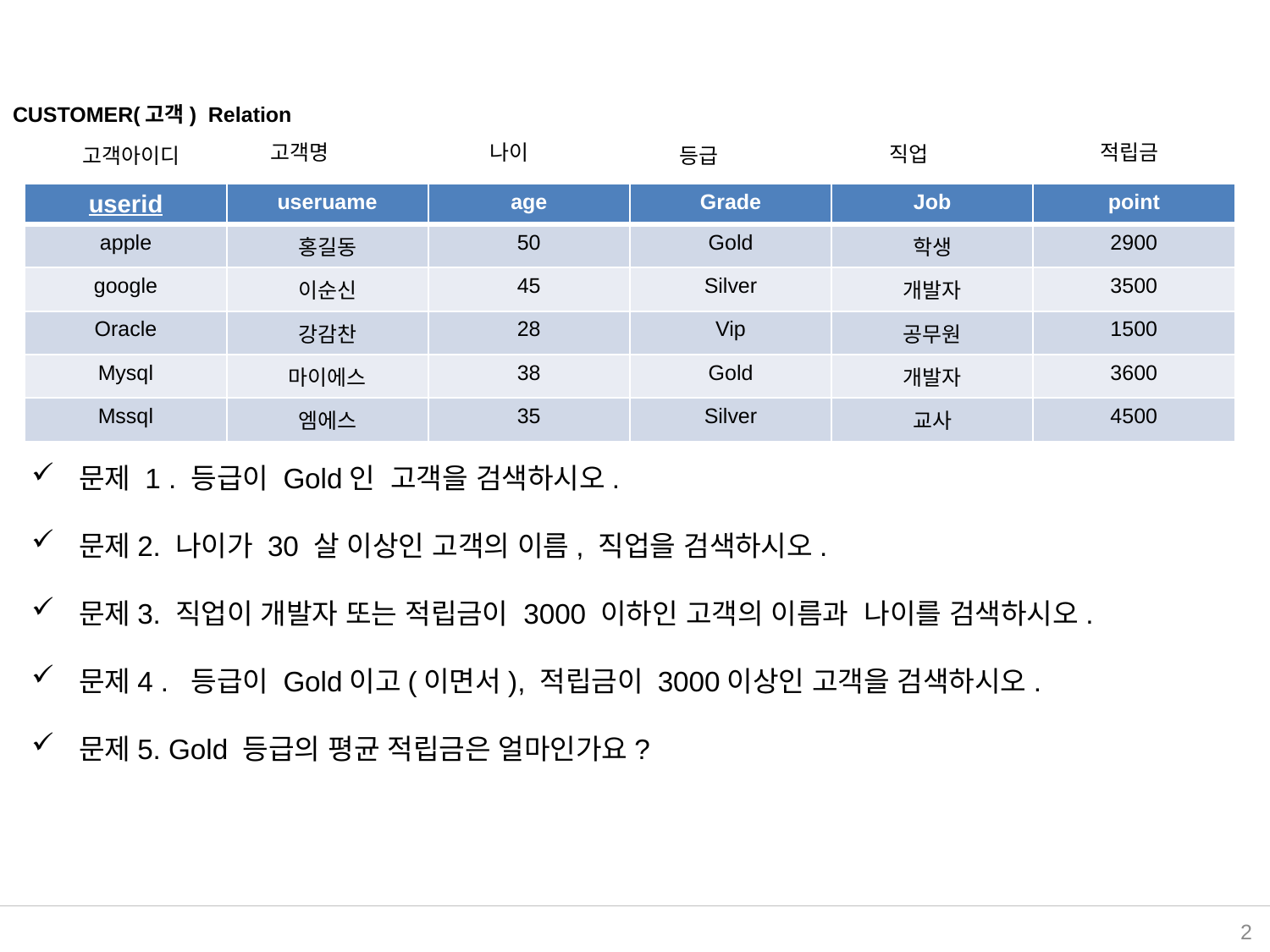

# 관계대수 문제 풀어보기
CUSTOMER(고객)  Relation
적립금
나이
고객명
직업
등급
고객아이디
| userid | useruame | age | Grade | Job | point |
| --- | --- | --- | --- | --- | --- |
| apple | 홍길동 | 50 | Gold | 학생 | 2900 |
| google | 이순신 | 45 | Silver | 개발자 | 3500 |
| Oracle | 강감찬 | 28 | Vip | 공무원 | 1500 |
| Mysql | 마이에스 | 38 | Gold | 개발자 | 3600 |
| Mssql | 엠에스 | 35 | Silver | 교사 | 4500 |
문제 1 . 등급이 Gold인  고객을 검색하시오.

문제2. 나이가 30 살 이상인 고객의 이름, 직업을 검색하시오.

문제3. 직업이 개발자 또는 적립금이 3000 이하인 고객의 이름과  나이를 검색하시오.

문제4 .  등급이 Gold이고(이면서), 적립금이 3000이상인 고객을 검색하시오.

문제5. Gold 등급의 평균 적립금은 얼마인가요?

2